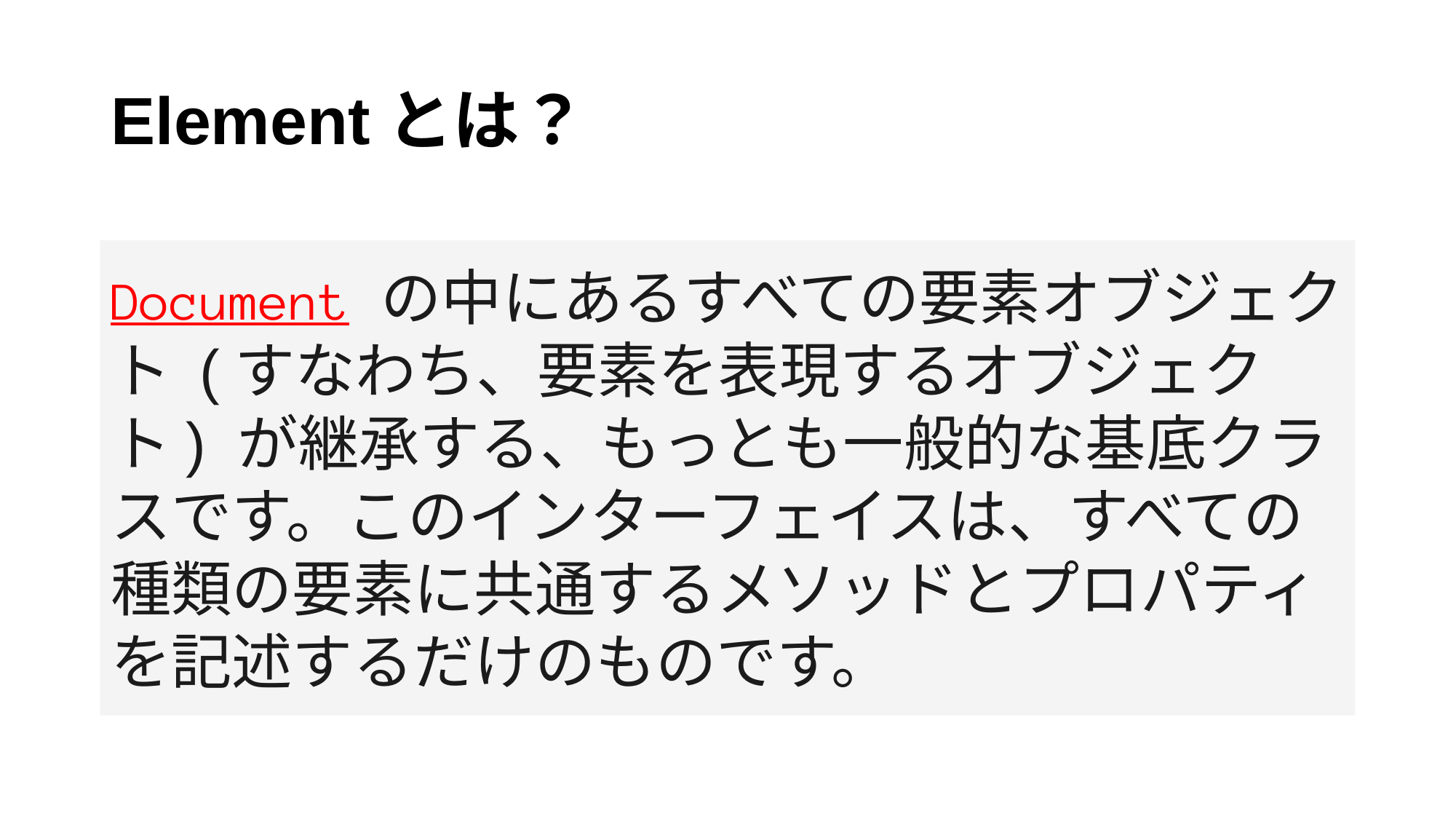

# Elementとは？
Document の中にあるすべての要素オブジェクト (すなわち、要素を表現するオブジェクト) が継承する、もっとも一般的な基底クラスです。このインターフェイスは、すべての種類の要素に共通するメソッドとプロパティを記述するだけのものです。